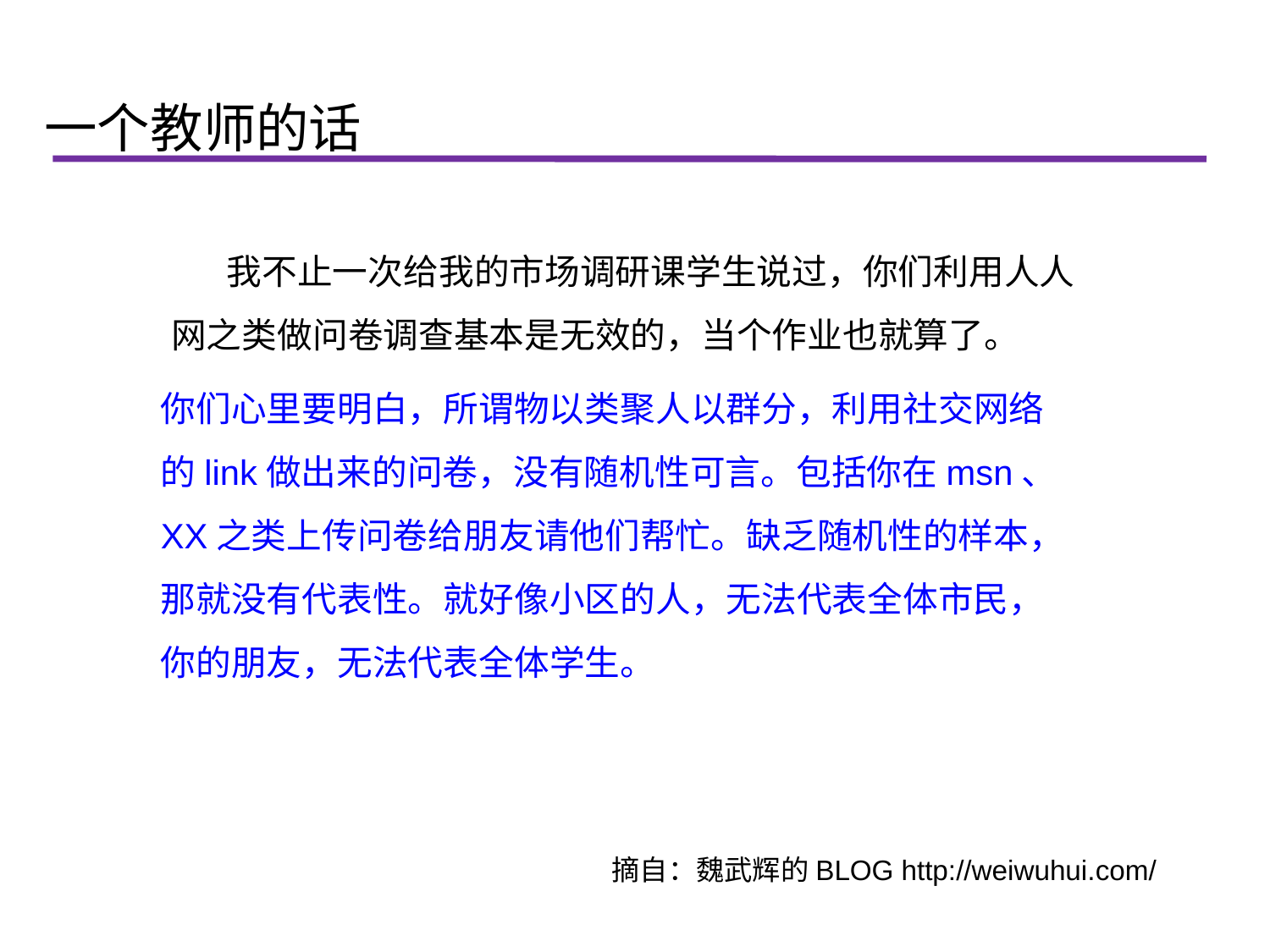

# 一个教师的话
      我不止一次给我的市场调研课学生说过，你们利用人人网之类做问卷调查基本是无效的，当个作业也就算了。

你们心里要明白，所谓物以类聚人以群分，利用社交网络的link做出来的问卷，没有随机性可言。包括你在msn、XX之类上传问卷给朋友请他们帮忙。缺乏随机性的样本，那就没有代表性。就好像小区的人，无法代表全体市民，你的朋友，无法代表全体学生。

摘自：魏武辉的BLOG http://weiwuhui.com/